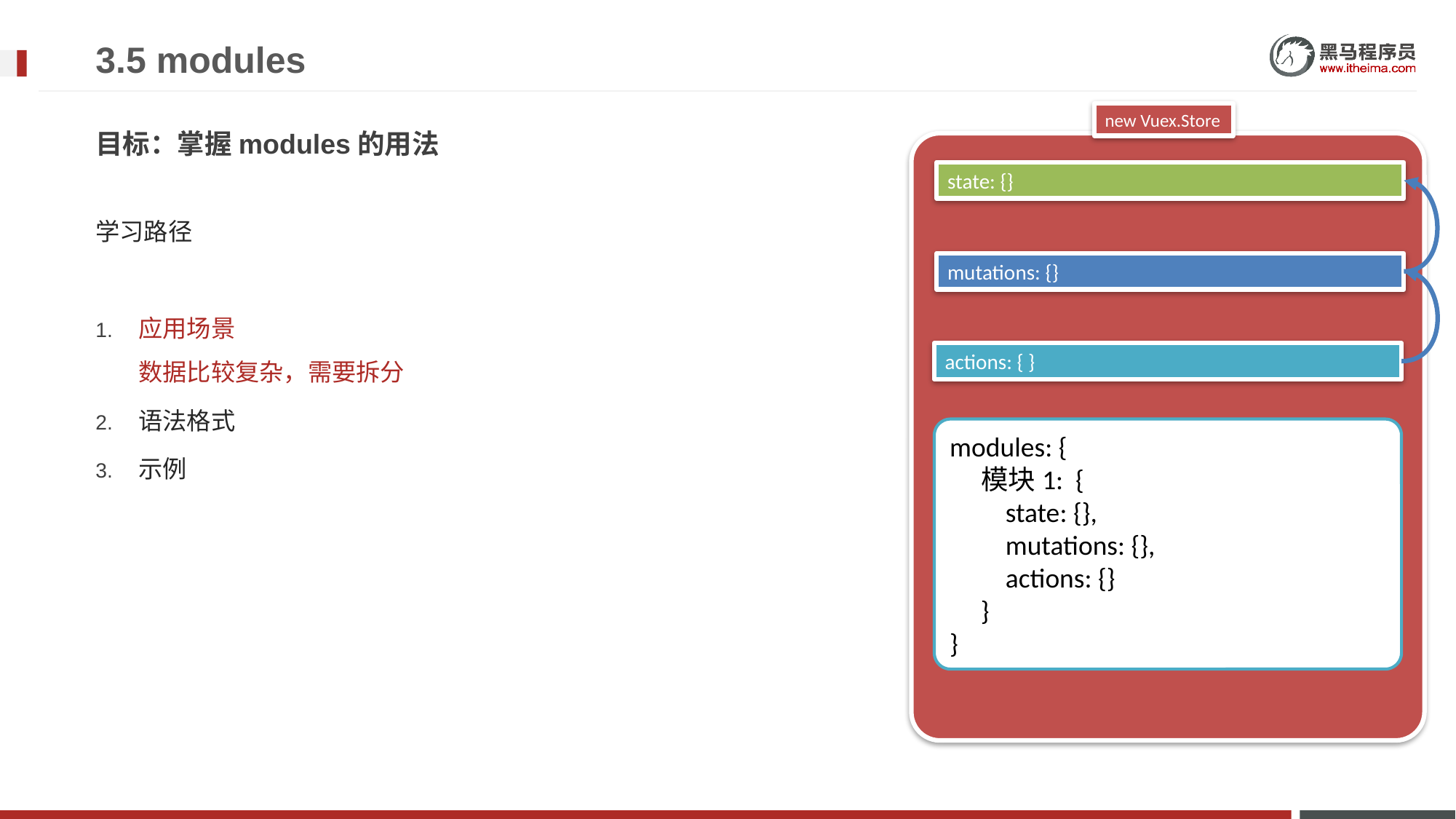

# 3.5 modules
new Vuex.Store
目标：掌握modules的用法

state: {}
学习路径

应用场景
数据比较复杂，需要拆分
语法格式
示例
mutations: {}
actions: { }
modules: {
    模块1:  {
         state: {},
         mutations: {},
         actions: {}
     }
}